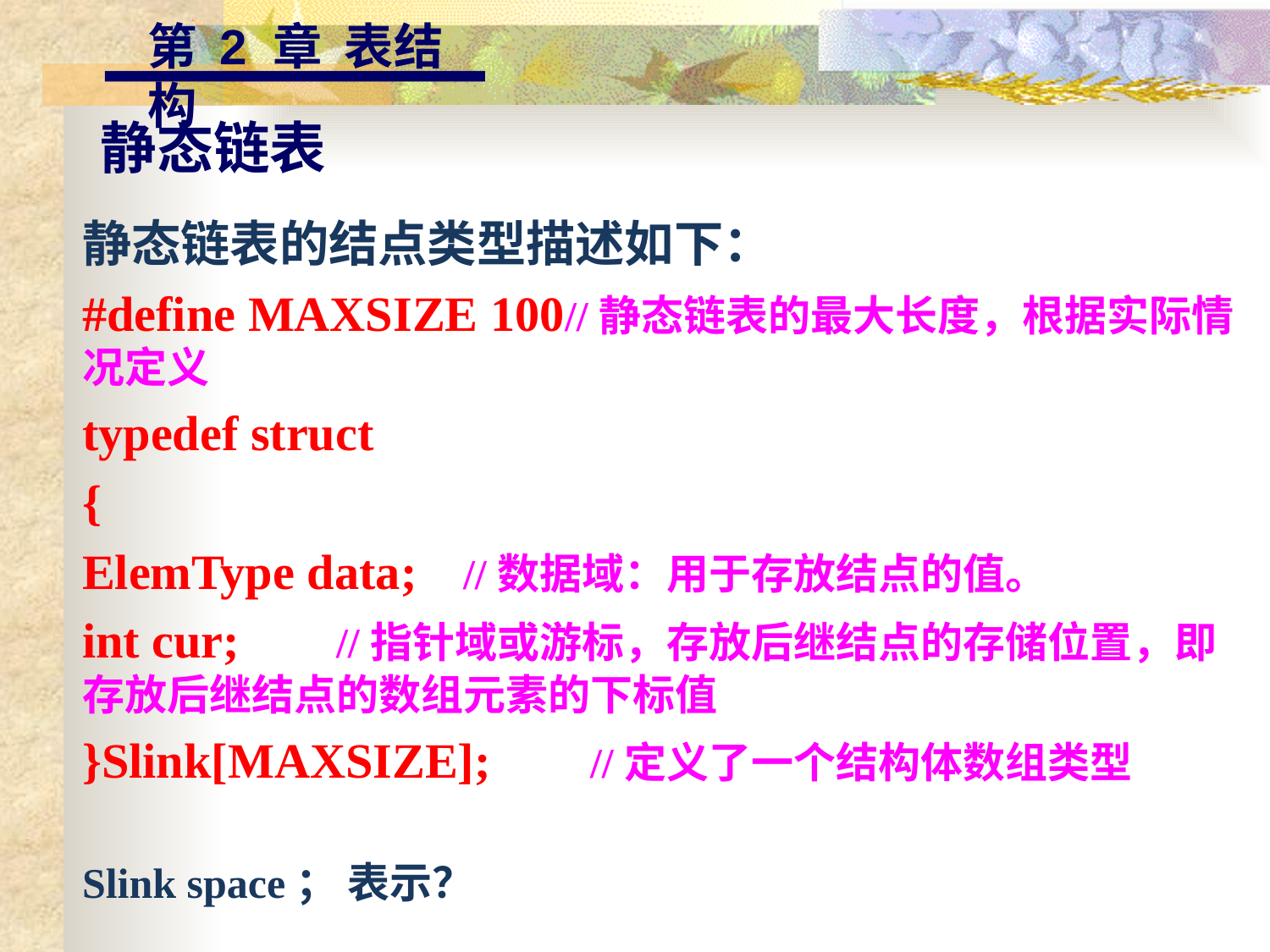

第 2 章  表结构

静态链表
静态链表的结点类型描述如下：
#define MAXSIZE 100//静态链表的最大长度，根据实际情况定义
typedef struct
{
ElemType data;	//数据域：用于存放结点的值。
int cur;	//指针域或游标，存放后继结点的存储位置，即存放后继结点的数组元素的下标值
}Slink[MAXSIZE];	//定义了一个结构体数组类型

Slink space； 表示？